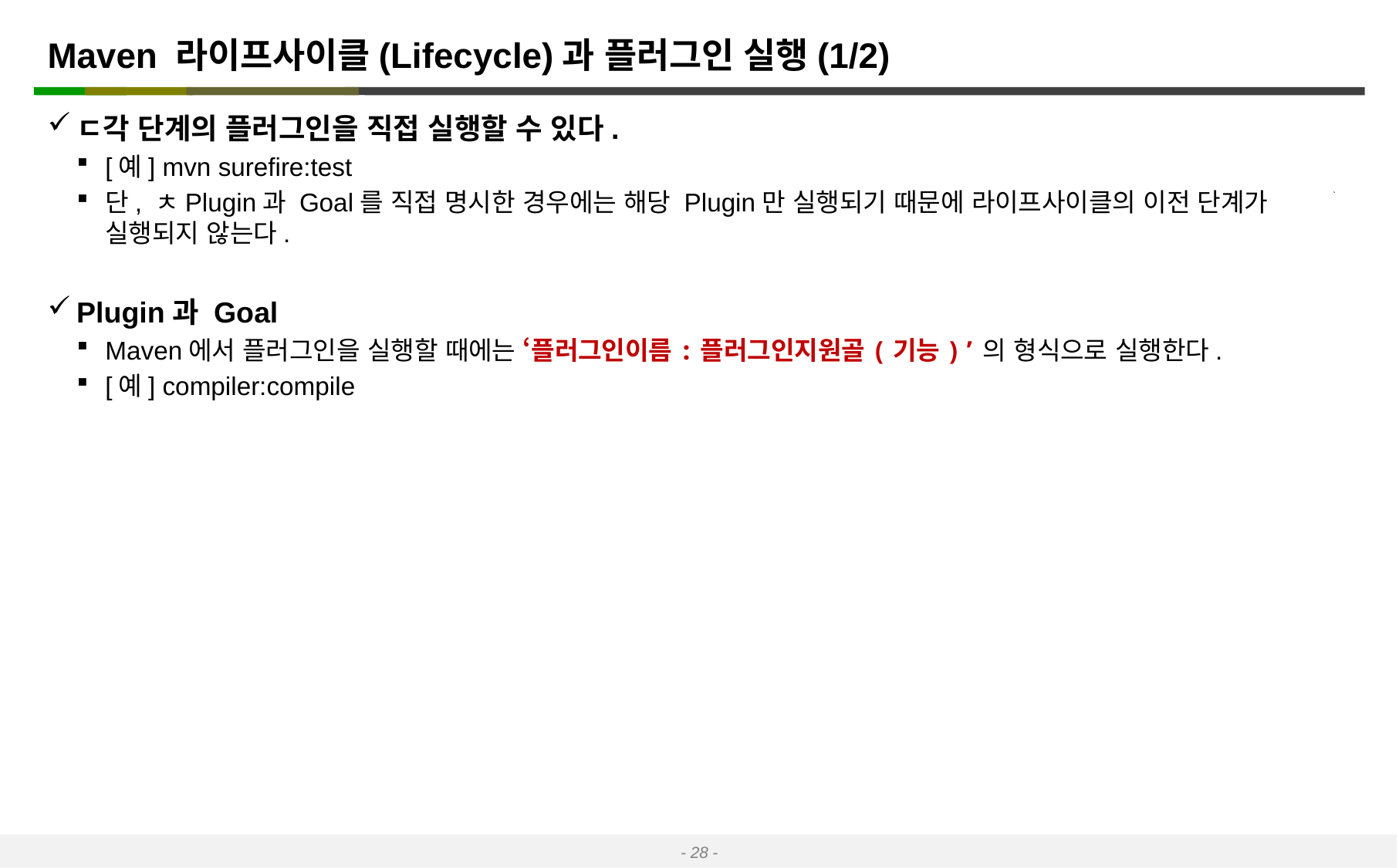

# Maven 라이프사이클(Lifecycle)과 플러그인 실행(1/2)
ㄷ각 단계의 플러그인을 직접 실행할 수 있다.
[예] mvn surefire:test
단, ㅊPlugin과 Goal를 직접 명시한 경우에는 해당 Plugin만 실행되기 때문에 라이프사이클의 이전 단계가 실행되지 않는다.

Plugin과 Goal
Maven에서 플러그인을 실행할 때에는 ‘플러그인이름:플러그인지원골(기능)’의 형식으로 실행한다.
[예] compiler:compile